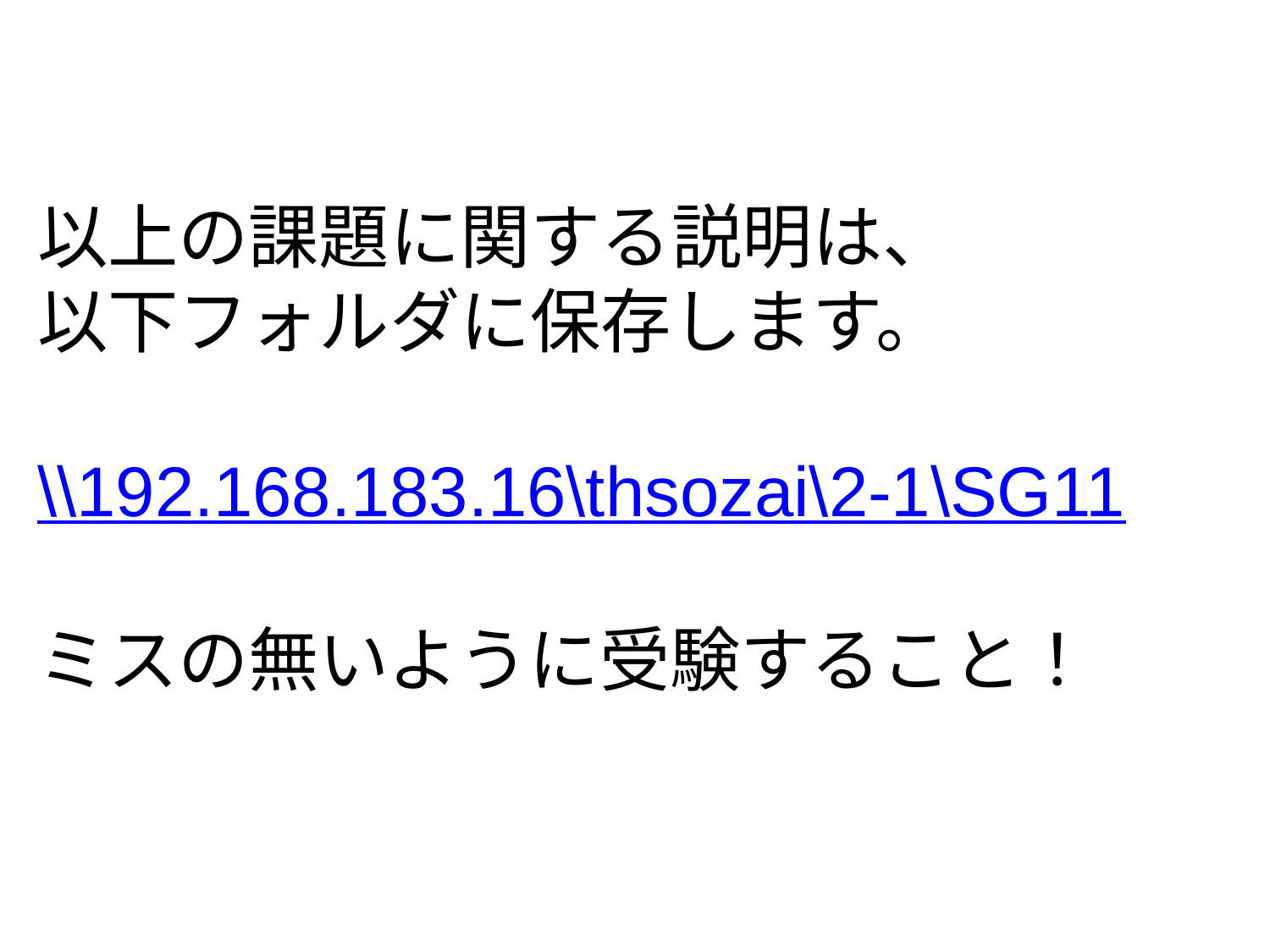

以上の課題に関する説明は、
以下フォルダに保存します。

\\192.168.183.16\thsozai\2-1\SG11

ミスの無いように受験すること！